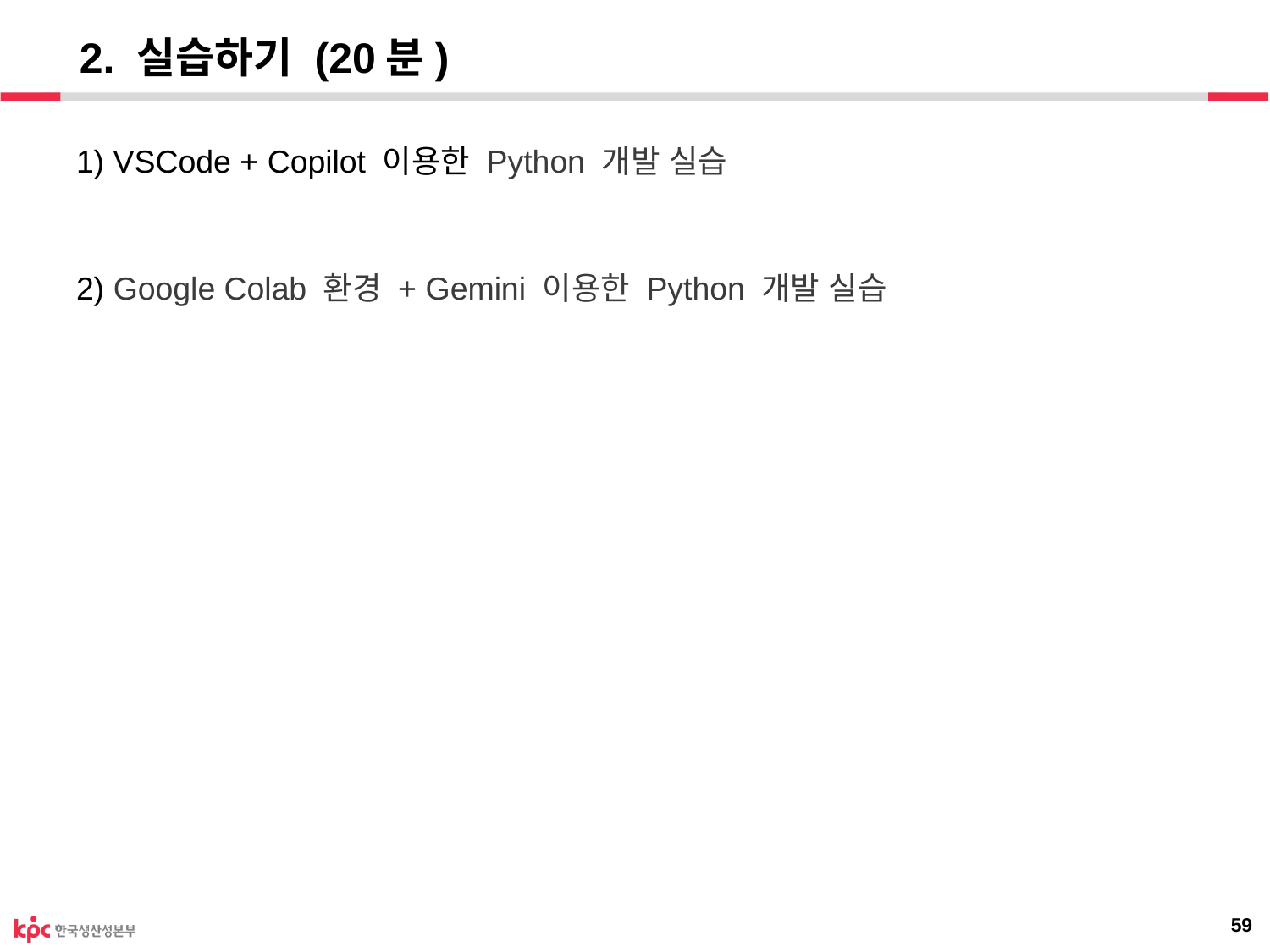

# 2. 실습하기 (20분)
1) VSCode + Copilot 이용한 Python 개발 실습

2) Google Colab 환경 + Gemini 이용한 Python 개발 실습